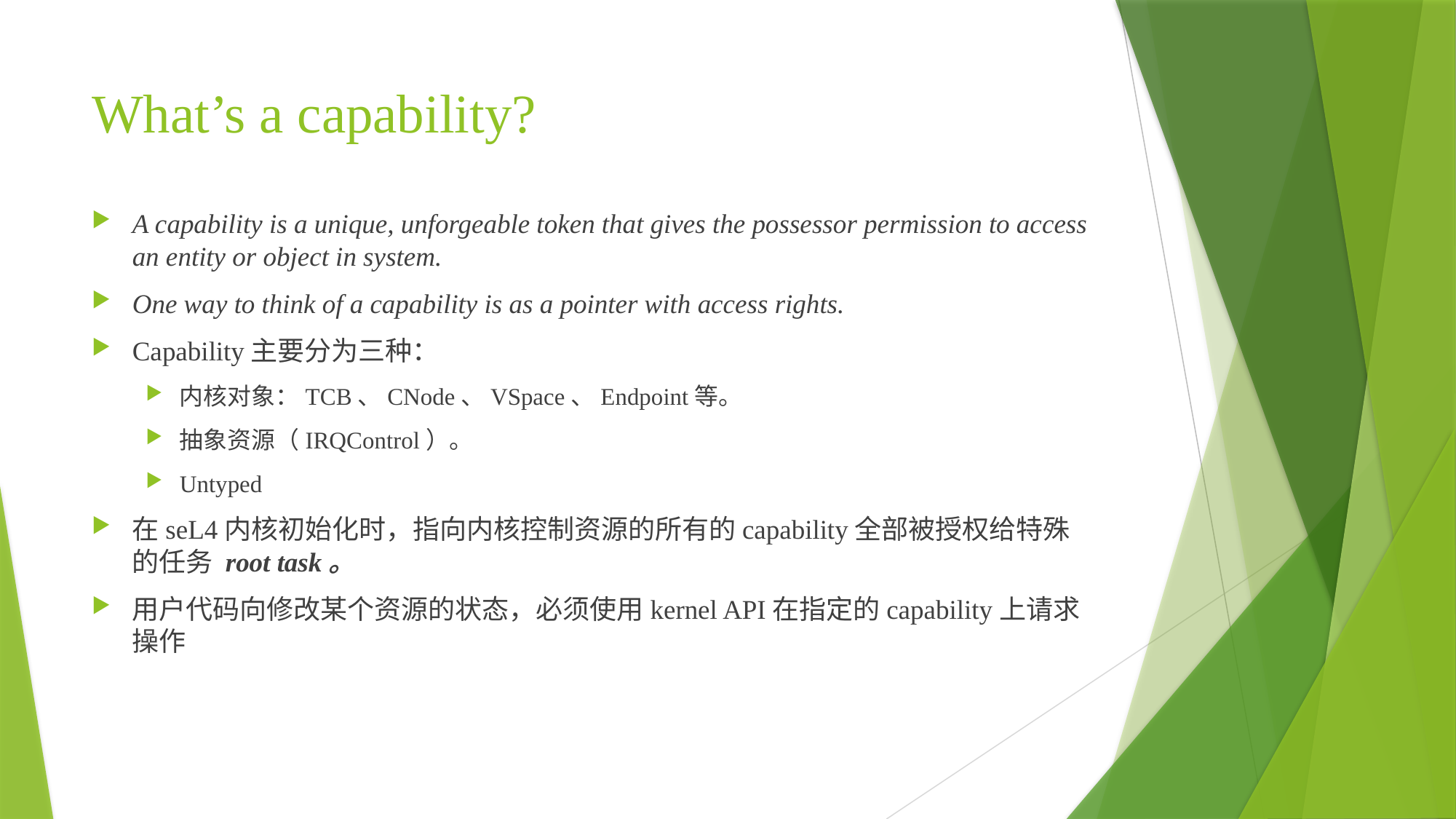

# What’s a capability?
A capability is a unique, unforgeable token that gives the possessor permission to access an entity or object in system.
One way to think of a capability is as a pointer with access rights.
Capability主要分为三种：
内核对象：TCB、CNode、VSpace、Endpoint等。
抽象资源（IRQControl）。
Untyped
在seL4内核初始化时，指向内核控制资源的所有的capability全部被授权给特殊的任务 root task。
用户代码向修改某个资源的状态，必须使用kernel API在指定的capability上请求操作